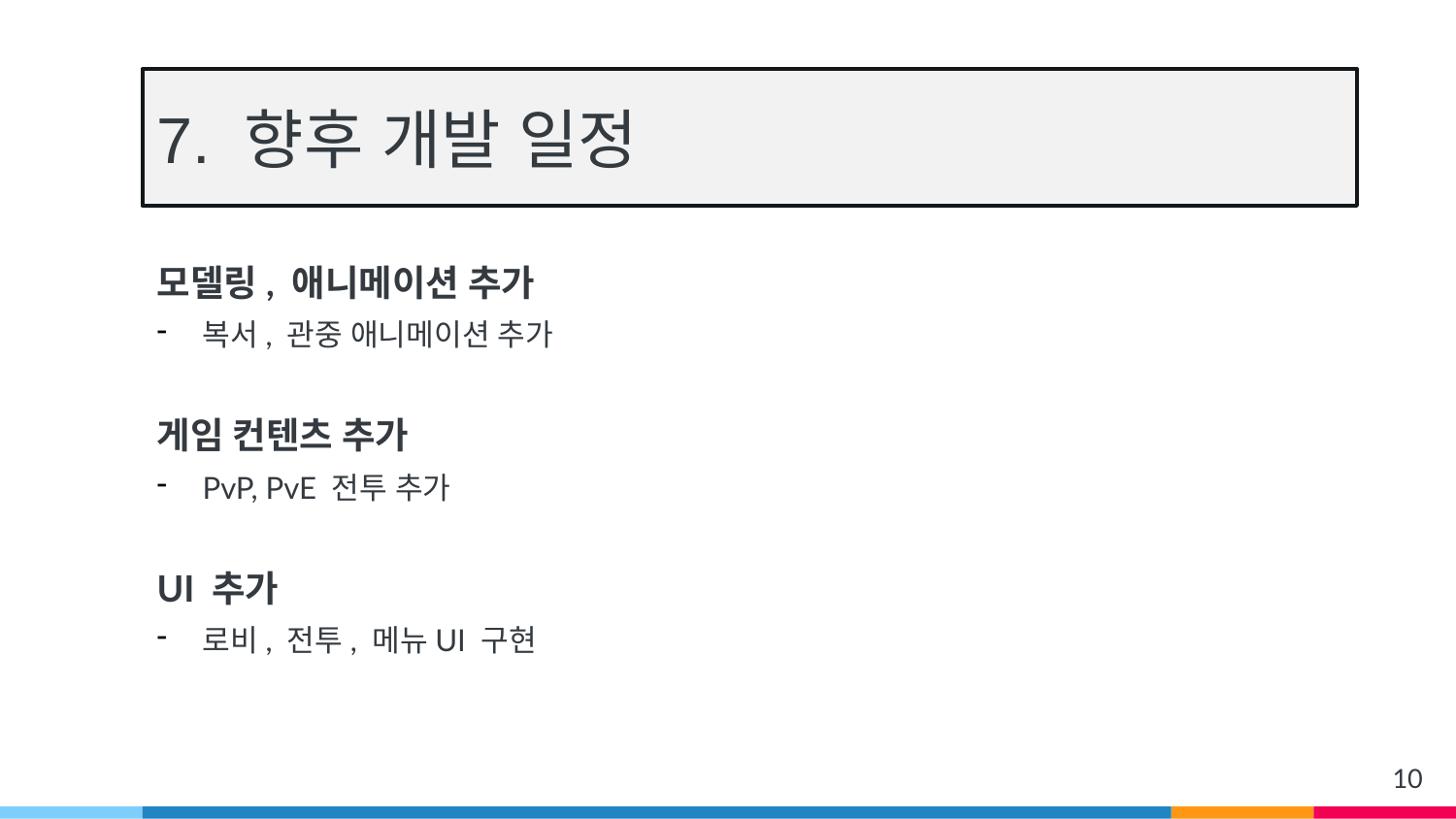

# 7. 향후 개발 일정

모델링, 애니메이션 추가
복서, 관중 애니메이션 추가

게임 컨텐츠 추가
PvP, PvE 전투 추가

UI 추가
로비, 전투, 메뉴UI 구현
10